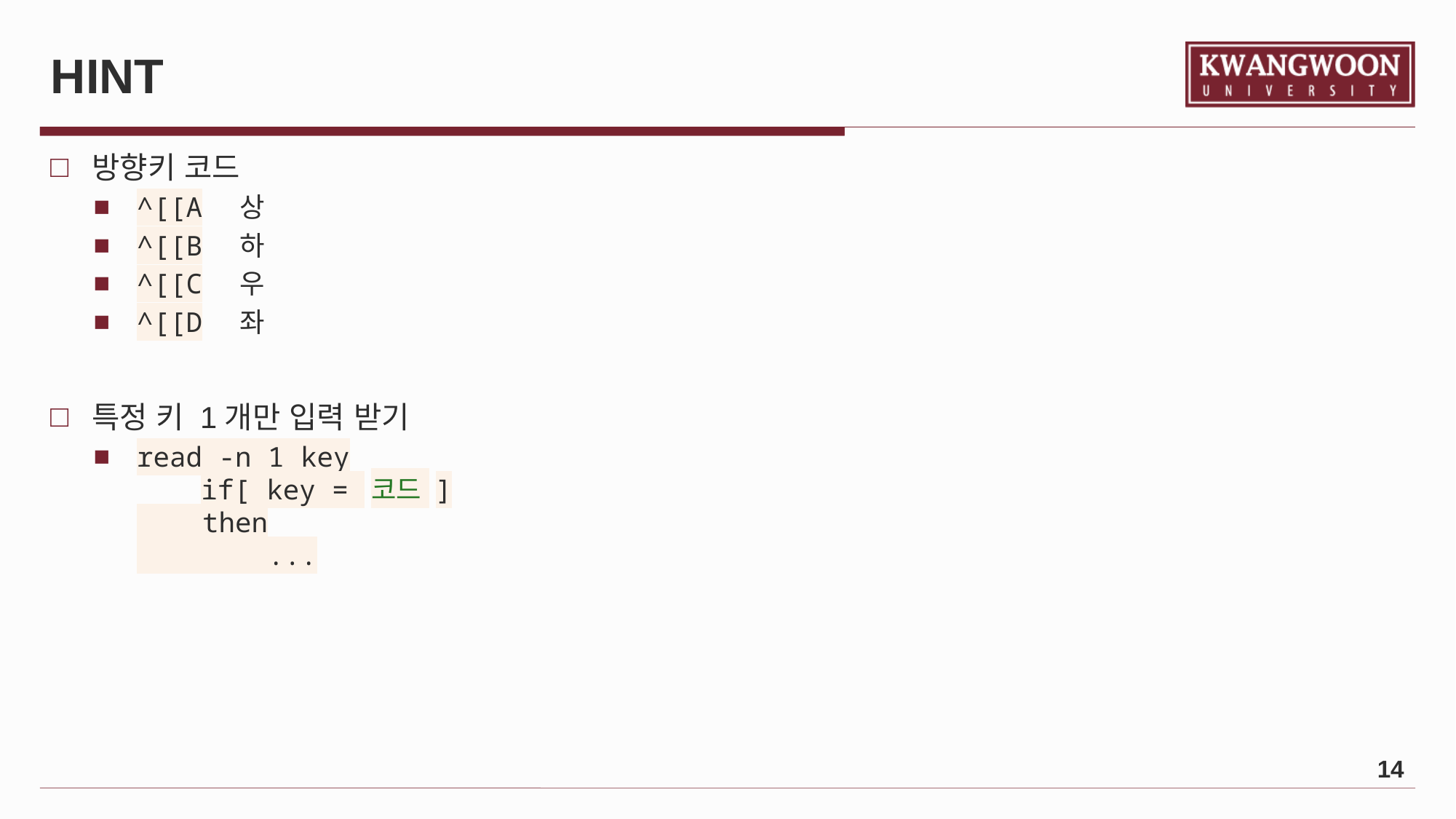

# HINT
방향키 코드
^[[A    상
^[[B    하
^[[C    우
^[[D    좌

특정 키 1개만 입력 받기
read -n 1 key
	if[ key = 코드 ]
    then
        ...
	14